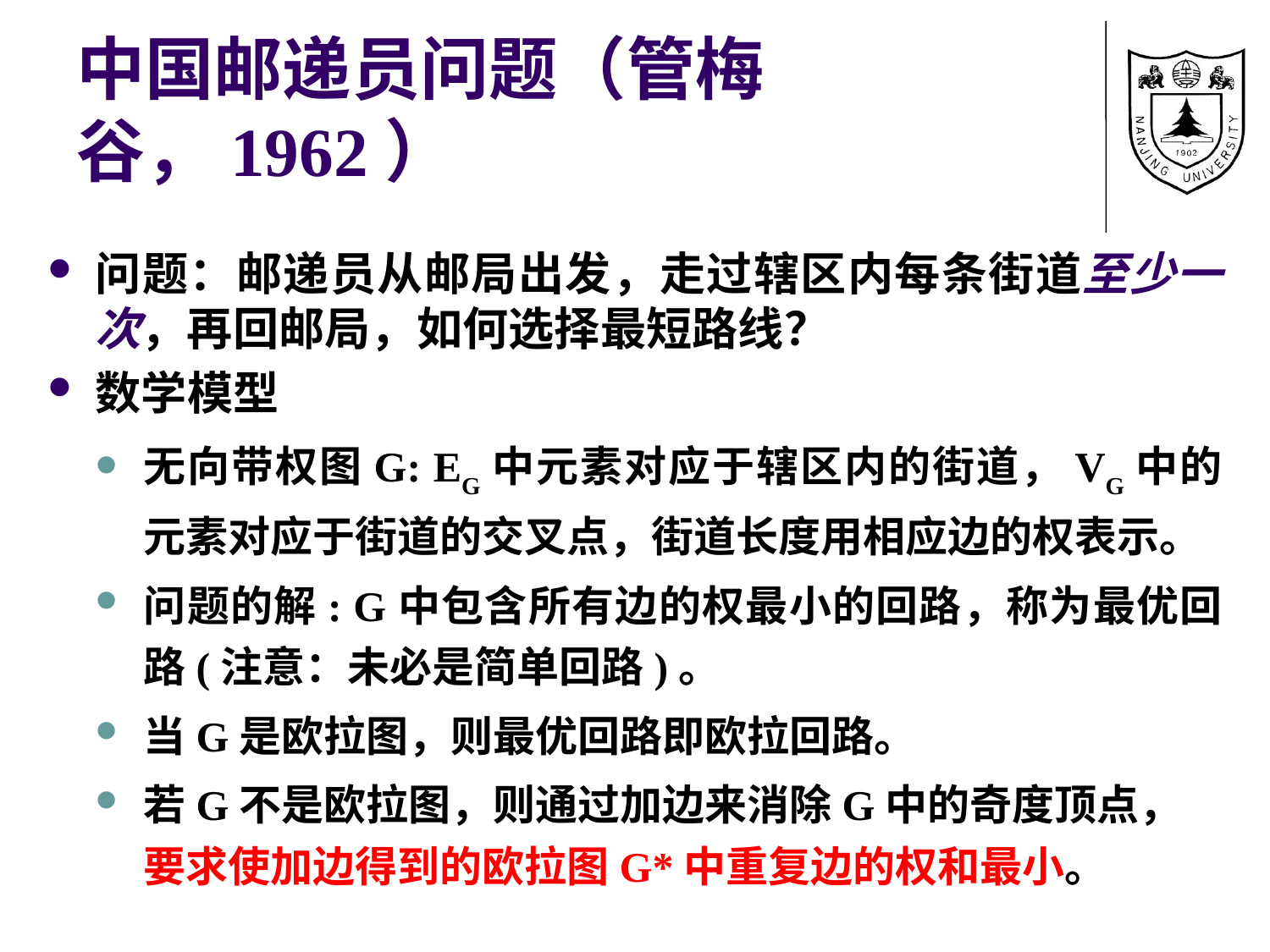

# 中国邮递员问题（管梅谷，1962）
问题：邮递员从邮局出发，走过辖区内每条街道至少一次，再回邮局，如何选择最短路线？
数学模型
无向带权图G: EG中元素对应于辖区内的街道，VG中的元素对应于街道的交叉点，街道长度用相应边的权表示。
问题的解: G中包含所有边的权最小的回路，称为最优回路(注意：未必是简单回路)。
当G是欧拉图，则最优回路即欧拉回路。
若G不是欧拉图，则通过加边来消除G中的奇度顶点，要求使加边得到的欧拉图G*中重复边的权和最小。